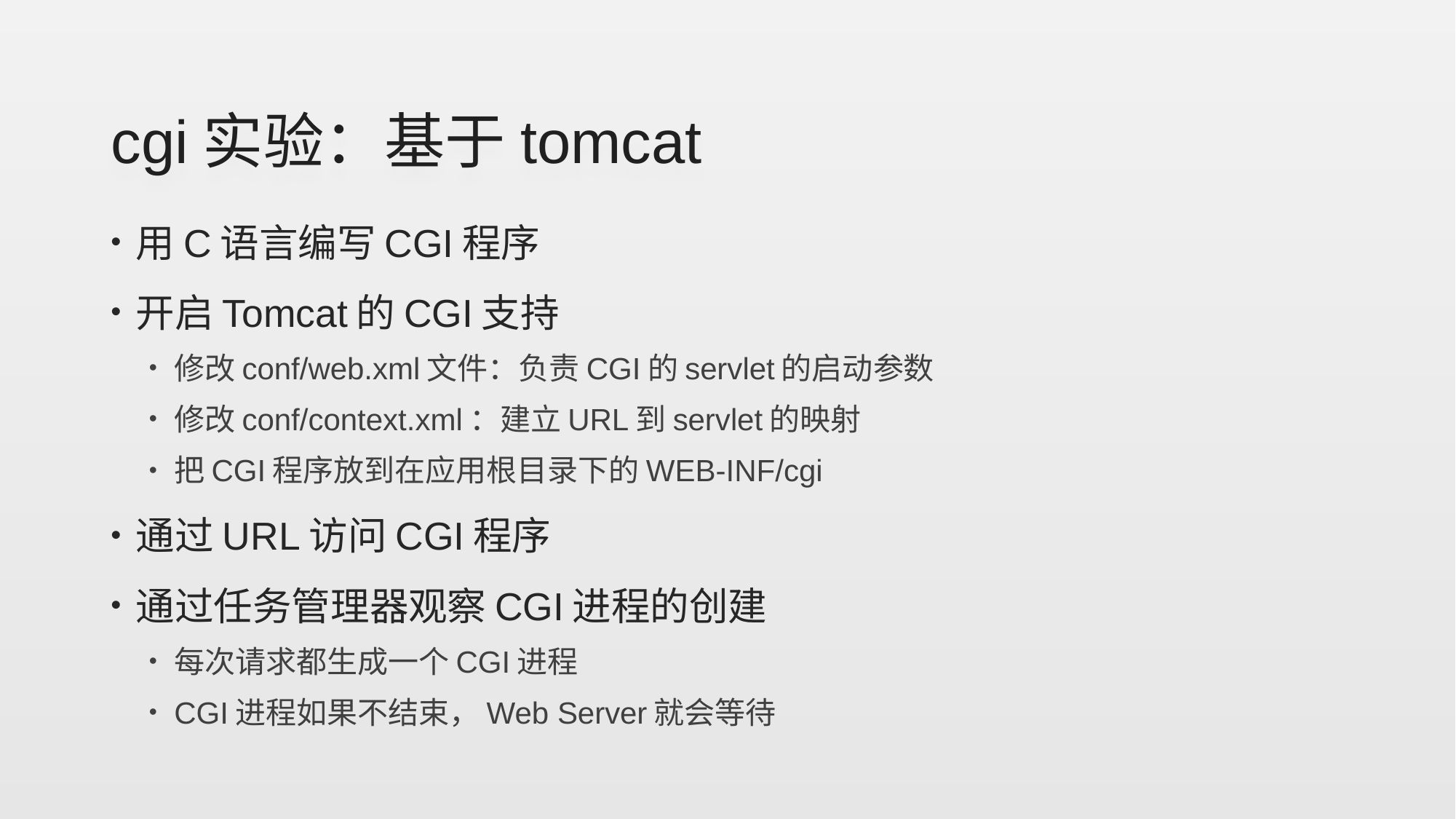

# cgi实验：基于tomcat
用C语言编写CGI程序
开启Tomcat的CGI支持
修改conf/web.xml文件：负责CGI的servlet的启动参数
修改conf/context.xml：建立URL到servlet的映射
把CGI程序放到在应用根目录下的WEB-INF/cgi
通过URL访问CGI程序
通过任务管理器观察CGI进程的创建
每次请求都生成一个CGI进程
CGI进程如果不结束，Web Server就会等待